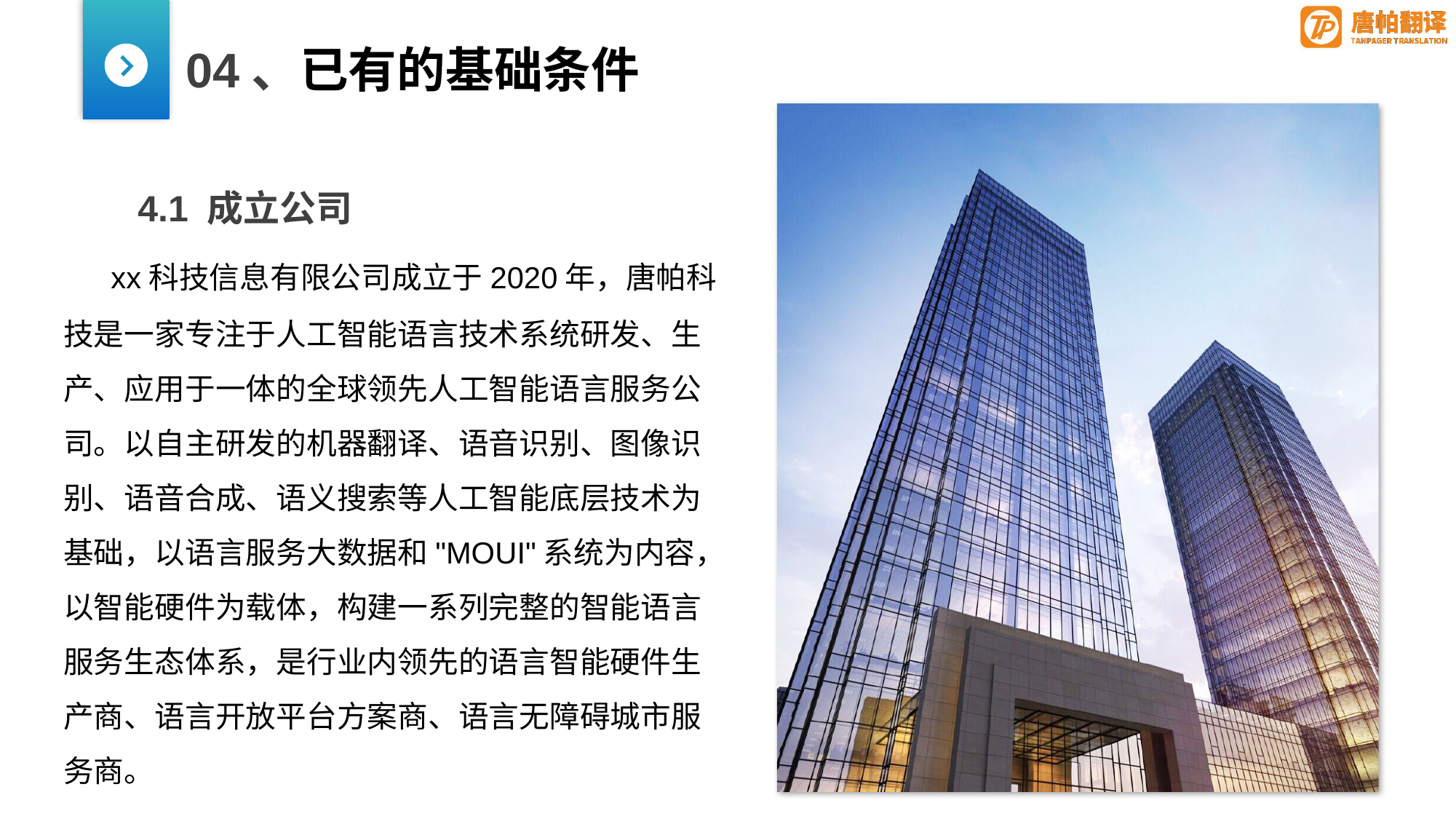

04、已有的基础条件

4.1 成立公司
    xx科技信息有限公司成立于2020年，唐帕科技是一家专注于人工智能语言技术系统研发、生产、应用于一体的全球领先人工智能语言服务公司。以自主研发的机器翻译、语音识别、图像识别、语音合成、语义搜索等人工智能底层技术为基础，以语言服务大数据和"MOUI"系统为内容，以智能硬件为载体，构建一系列完整的智能语言服务生态体系，是行业内领先的语言智能硬件生产商、语言开放平台方案商、语言无障碍城市服务商。